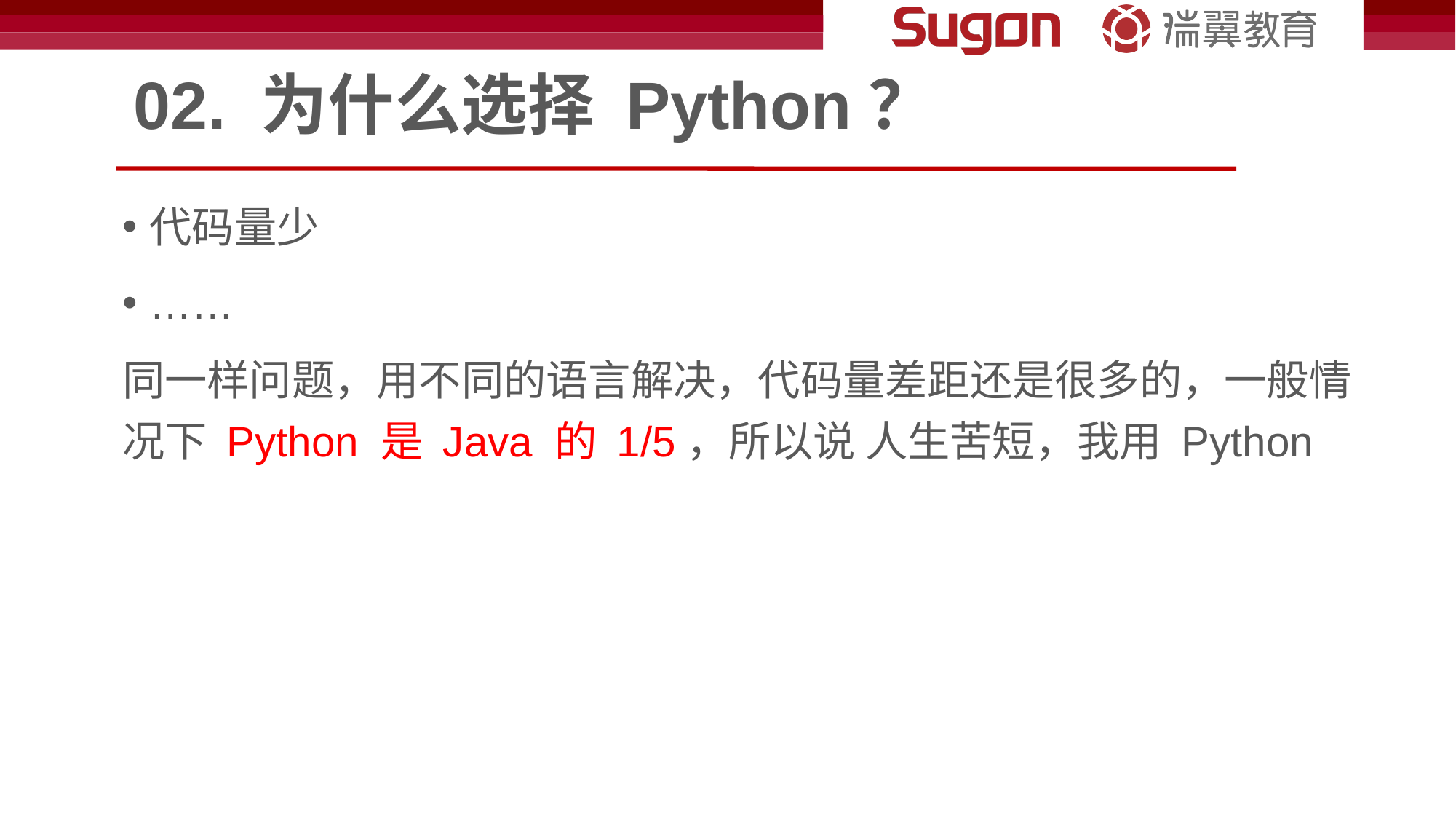

# 02. 为什么选择 Python？
代码量少
……
同一样问题，用不同的语言解决，代码量差距还是很多的，一般情况下 Python 是 Java 的 1/5，所以说 人生苦短，我用 Python